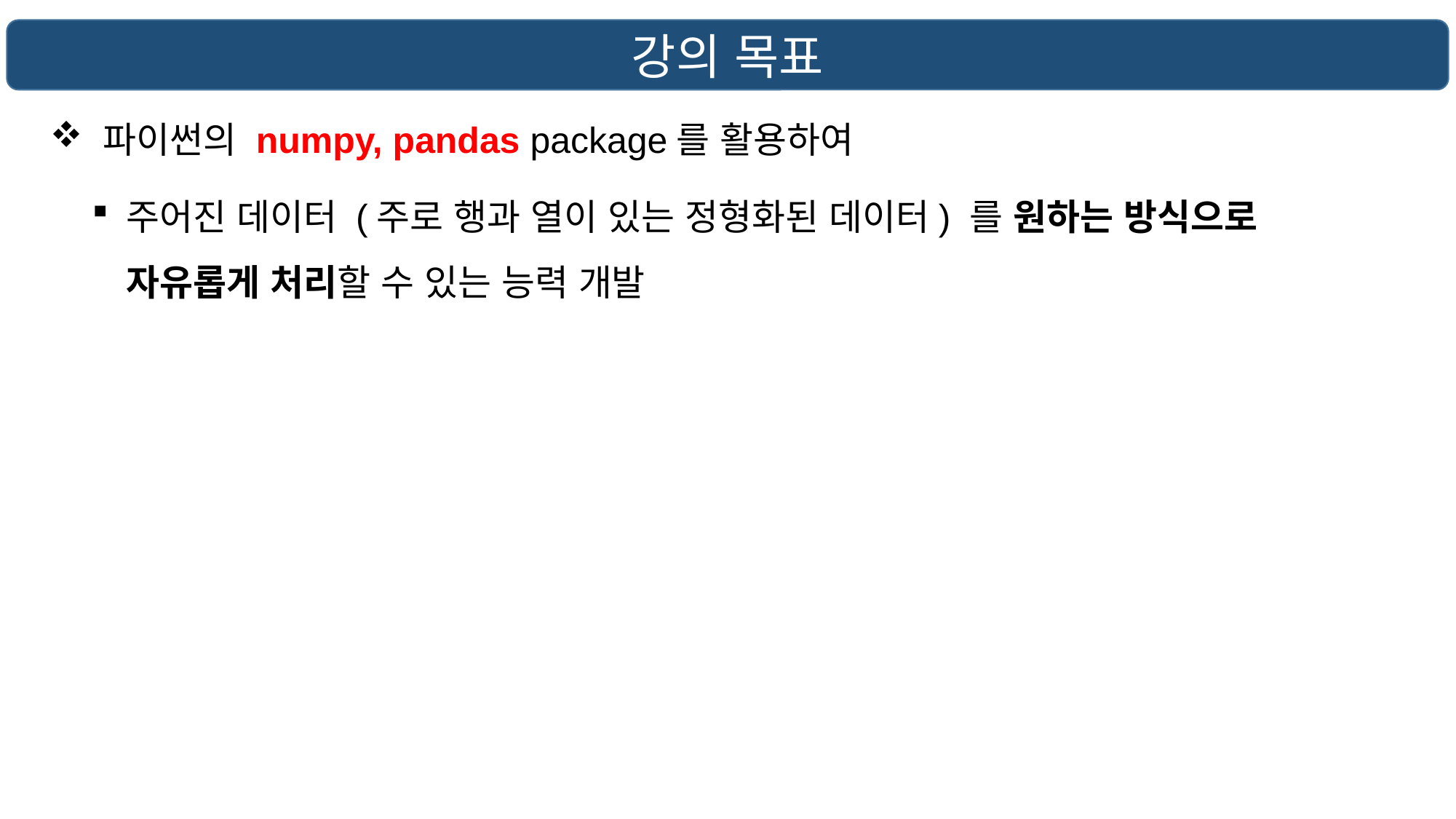

강의 목표
파이썬의 numpy, pandas package를 활용하여
주어진 데이터 (주로 행과 열이 있는 정형화된 데이터) 를 원하는 방식으로 자유롭게 처리할 수 있는 능력 개발